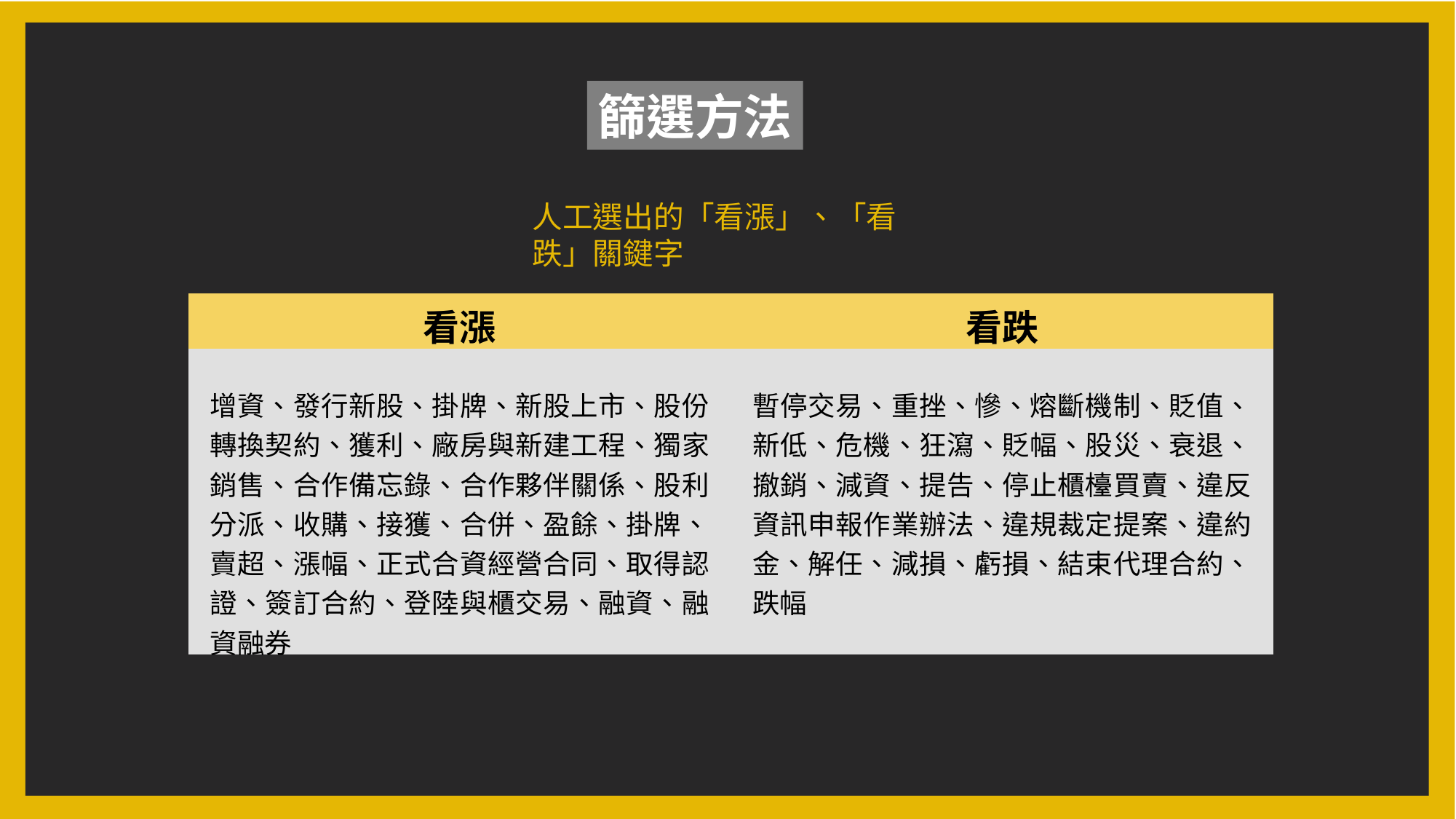

篩選方法
人工選出的「看漲」、「看跌」關鍵字
| 看漲 | 看跌 |
| --- | --- |
| 增資、發行新股、掛牌、新股上市、股份轉換契約、獲利、廠房與新建工程、獨家銷售、合作備忘錄、合作夥伴關係、股利分派、收購、接獲、合併、盈餘、掛牌、賣超、漲幅、正式合資經營合同、取得認證、簽訂合約、登陸與櫃交易、融資、融資融券 | 暫停交易、重挫、慘、熔斷機制、貶值、新低、危機、狂瀉、貶幅、股災、衰退、撤銷、減資、提告、停止櫃檯買賣、違反資訊申報作業辦法、違規裁定提案、違約金、解任、減損、虧損、結束代理合約、跌幅 |